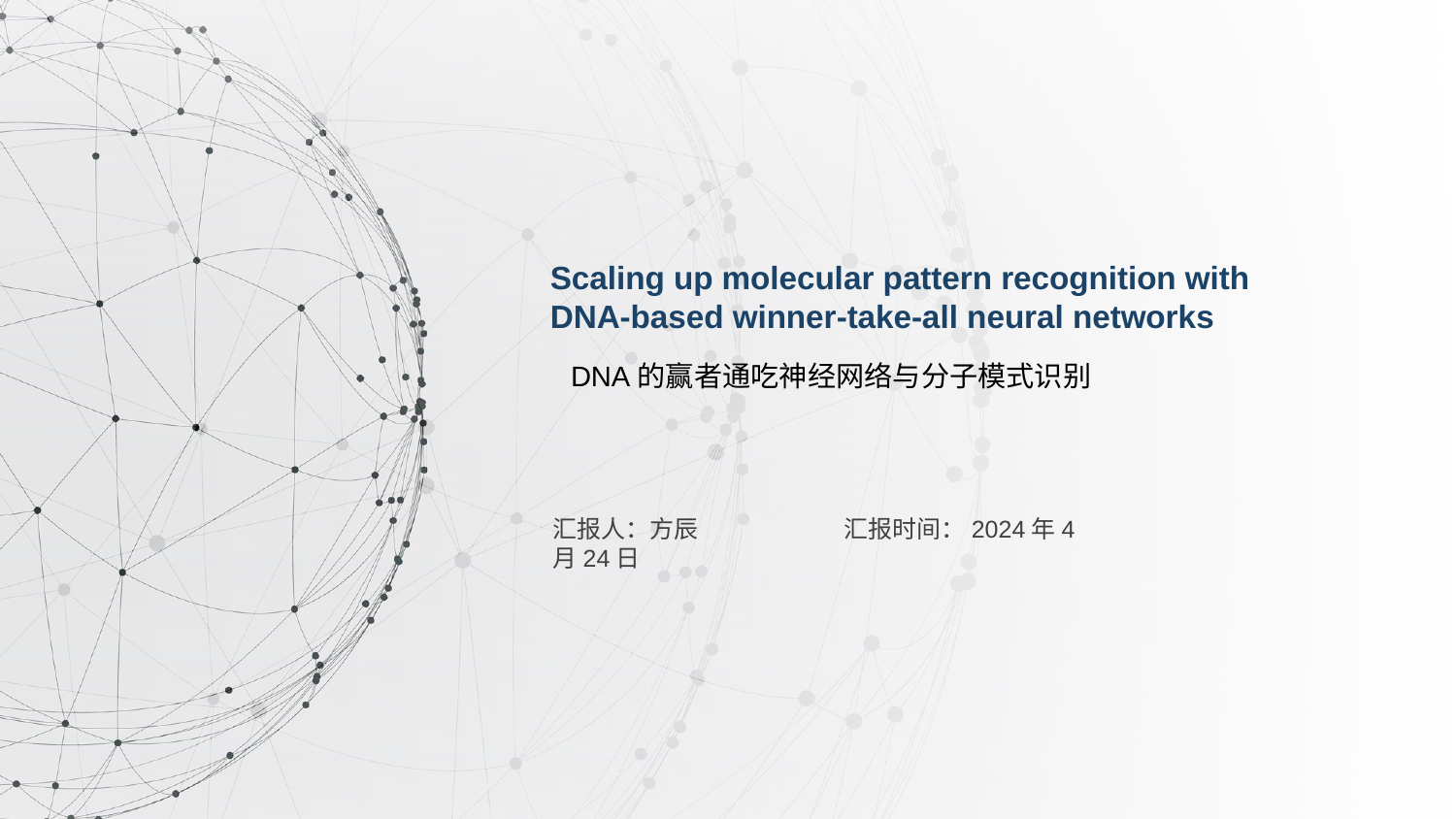

Scaling up molecular pattern recognition with
DNA-based winner-take-all neural networks
DNA的赢者通吃神经网络与分子模式识别
汇报人：方辰	汇报时间：2024年4月24日